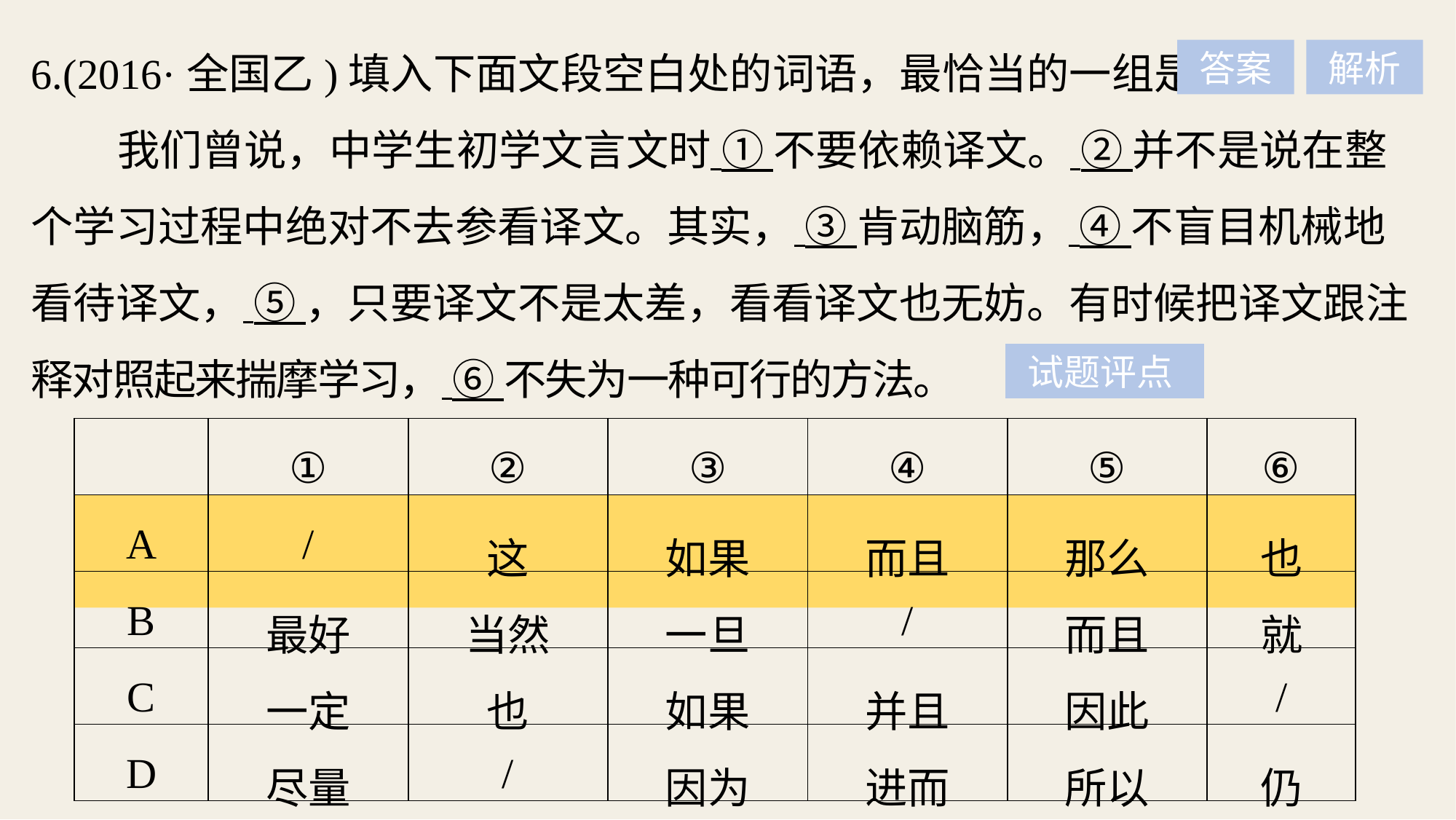

6.(2016·全国乙)填入下面文段空白处的词语，最恰当的一组是
我们曾说，中学生初学文言文时 ① 不要依赖译文。 ② 并不是说在整个学习过程中绝对不去参看译文。其实， ③ 肯动脑筋， ④ 不盲目机械地看待译文， ⑤ ，只要译文不是太差，看看译文也无妨。有时候把译文跟注释对照起来揣摩学习， ⑥ 不失为一种可行的方法。
答案
解析
试题评点
|  | ① | ② | ③ | ④ | ⑤ | ⑥ |
| --- | --- | --- | --- | --- | --- | --- |
| A | / | 这 | 如果 | 而且 | 那么 | 也 |
| B | 最好 | 当然 | 一旦 | / | 而且 | 就 |
| C | 一定 | 也 | 如果 | 并且 | 因此 | / |
| D | 尽量 | / | 因为 | 进而 | 所以 | 仍 |